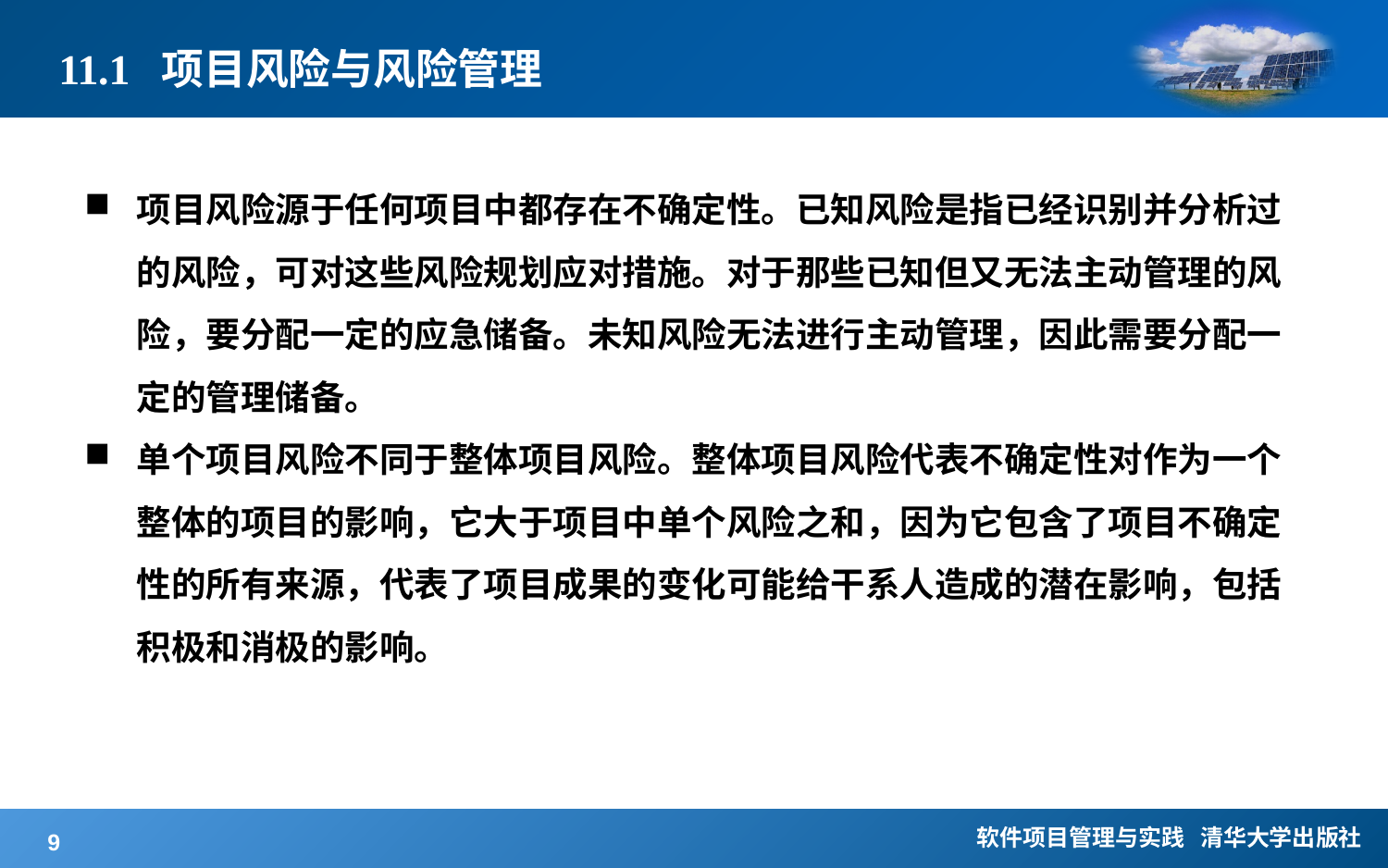

# 11.1  项目风险与风险管理
项目风险源于任何项目中都存在不确定性。已知风险是指已经识别并分析过的风险，可对这些风险规划应对措施。对于那些已知但又无法主动管理的风险，要分配一定的应急储备。未知风险无法进行主动管理，因此需要分配一定的管理储备。
单个项目风险不同于整体项目风险。整体项目风险代表不确定性对作为一个整体的项目的影响，它大于项目中单个风险之和，因为它包含了项目不确定性的所有来源，代表了项目成果的变化可能给干系人造成的潜在影响，包括积极和消极的影响。